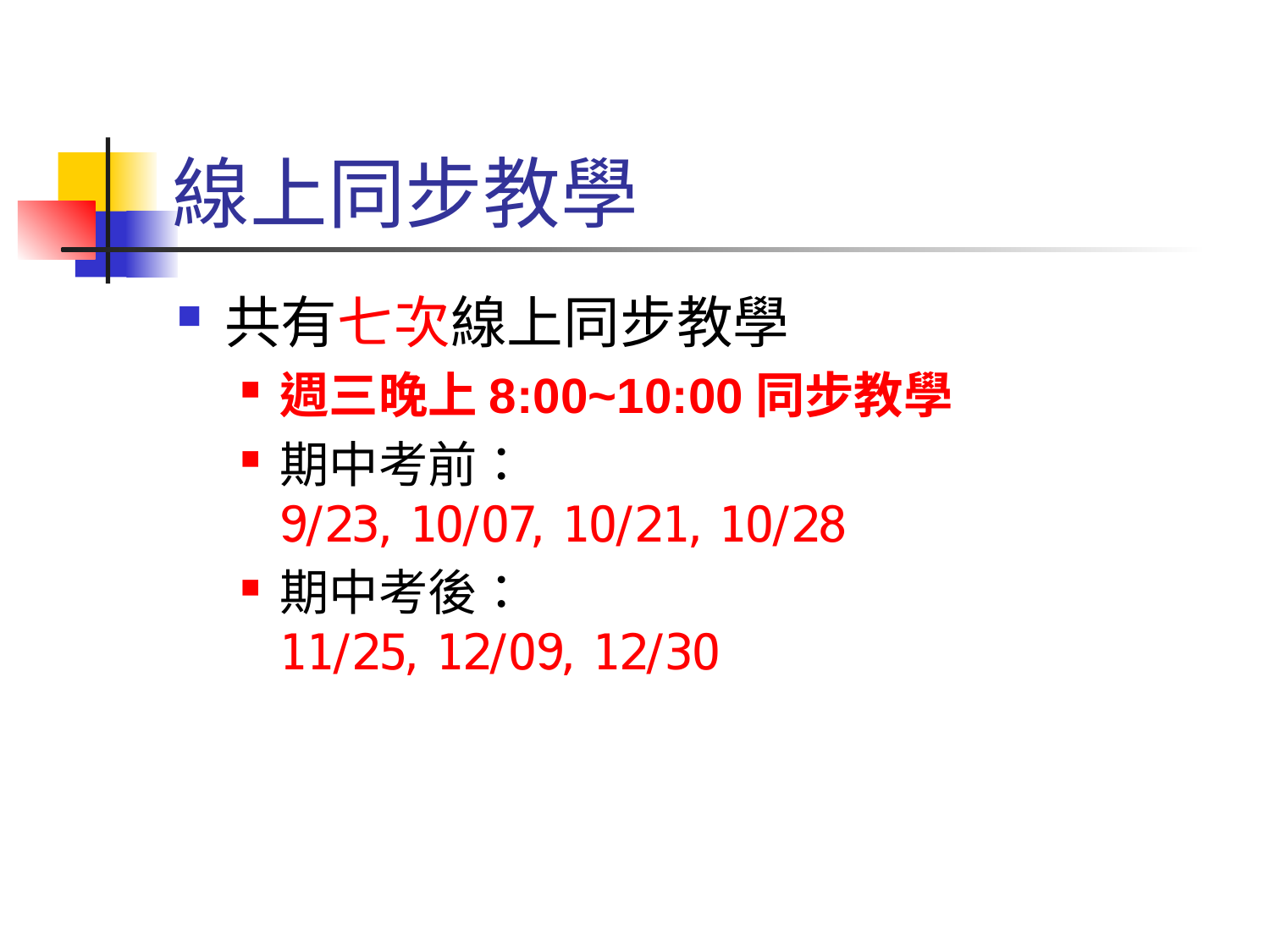

# 線上同步教學
共有七次線上同步教學
週三晚上8:00~10:00同步教學
期中考前：
9/23, 10/07, 10/21, 10/28
期中考後：
11/25, 12/09, 12/30